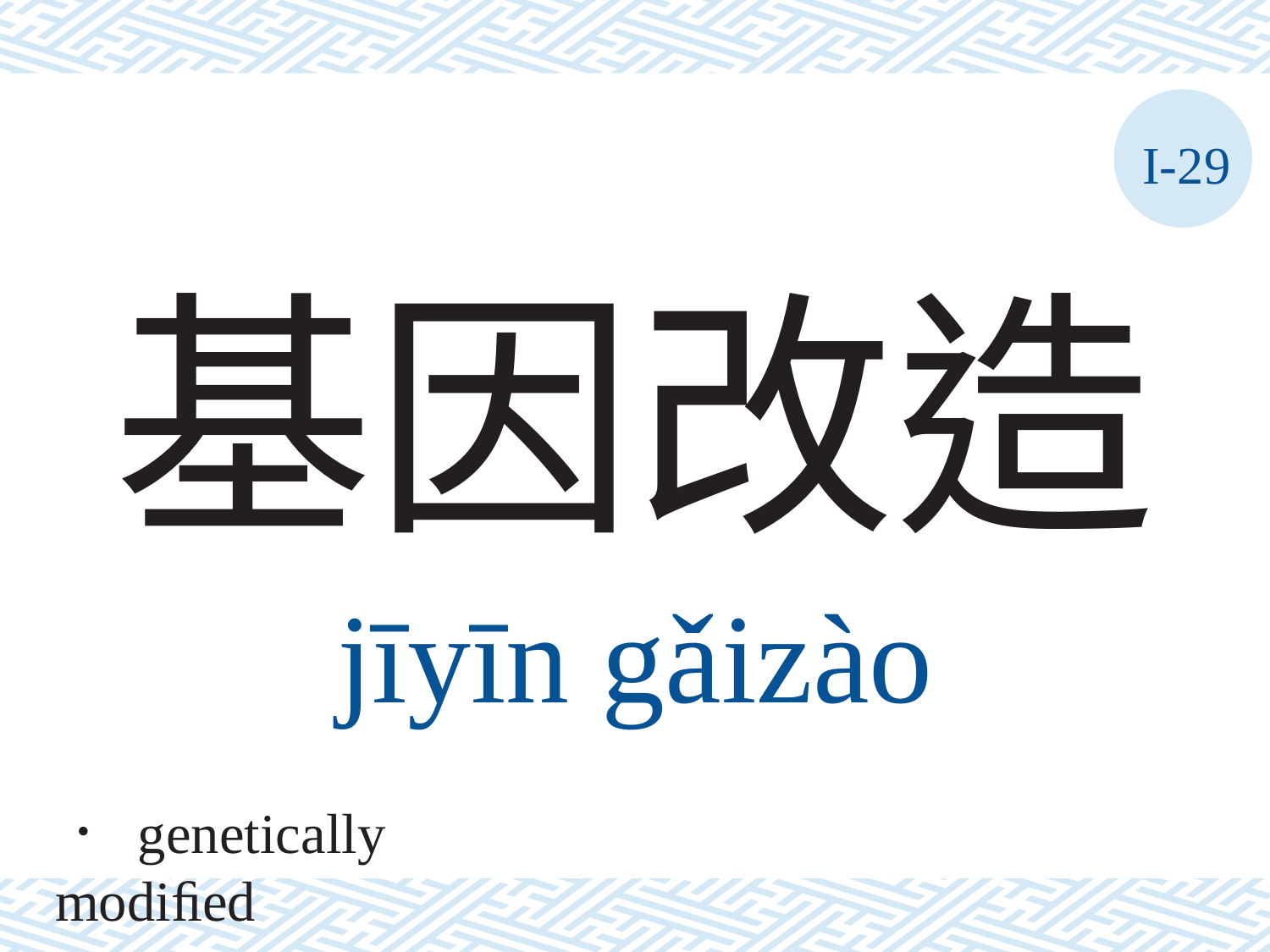

I-29
# 基因改造
jīyīn	gǎizào
． genetically modiﬁed